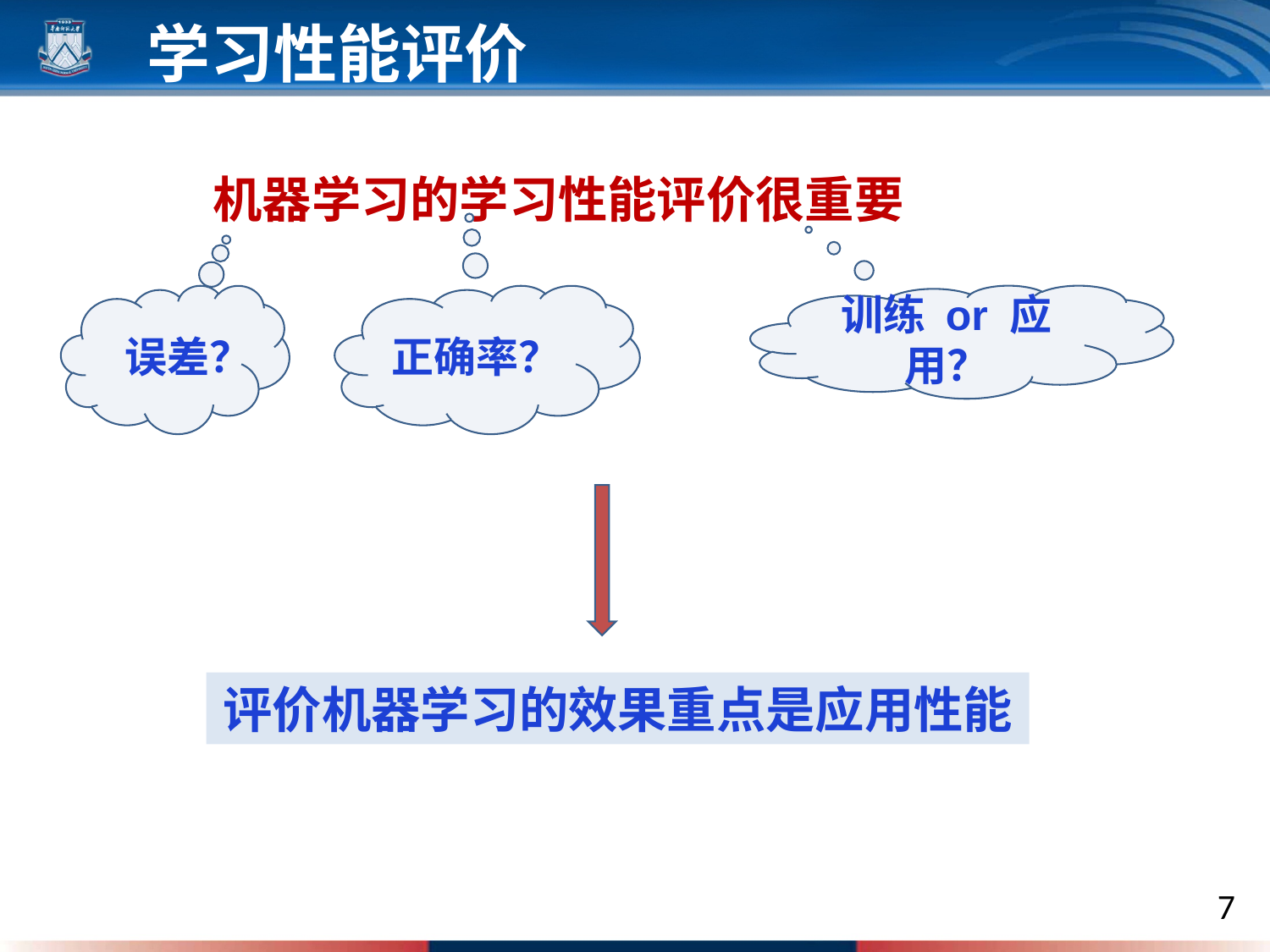

学习性能评价
机器学习的学习性能评价很重要
误差？
正确率？
训练 or 应用？

评价机器学习的效果重点是应用性能